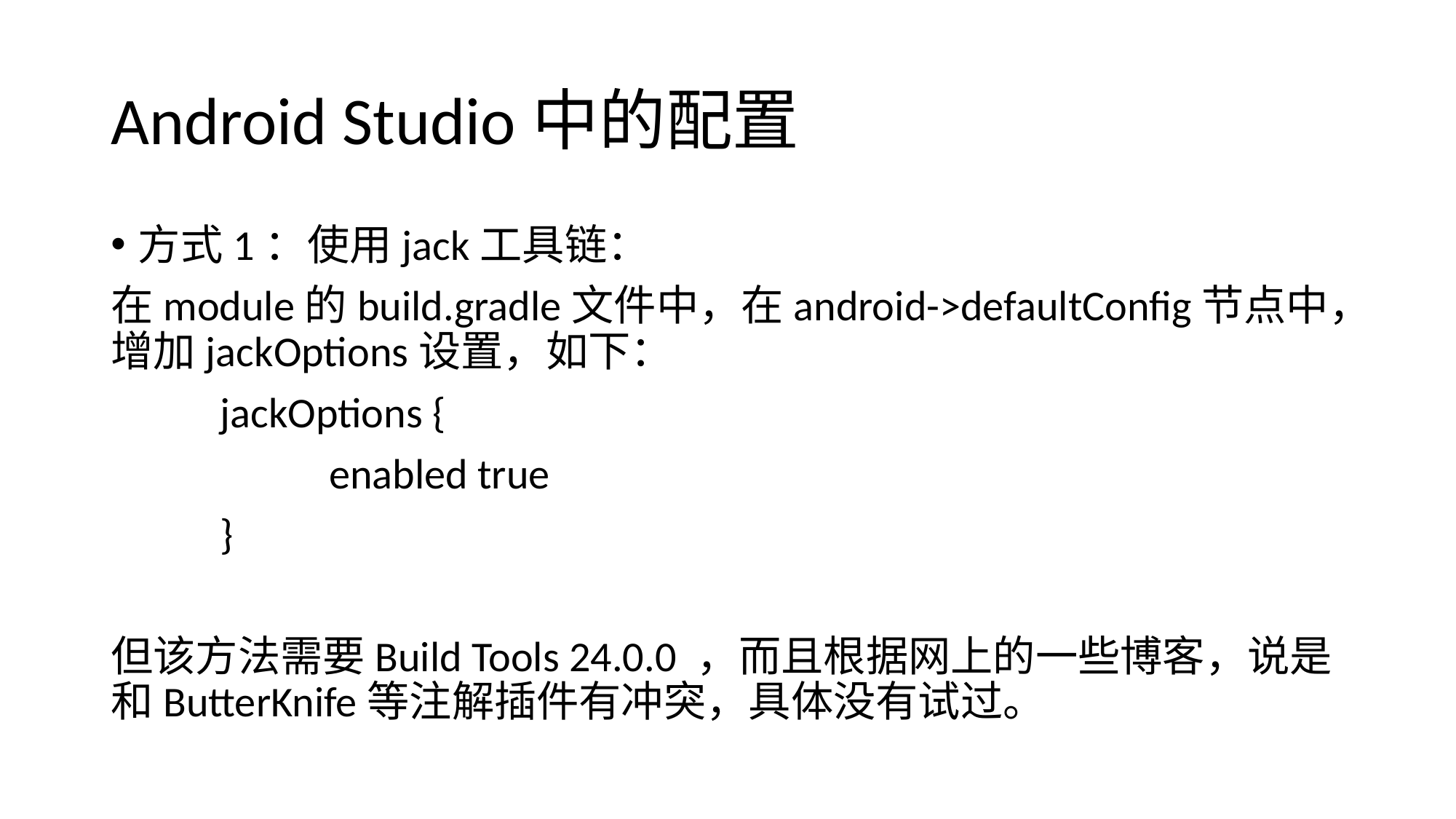

# Android Studio中的配置
方式1：使用jack工具链：
在module的build.gradle文件中，在android->defaultConfig节点中，增加jackOptions设置，如下：
	jackOptions {
            	enabled true
        	}

但该方法需要Build Tools 24.0.0 ，而且根据网上的一些博客，说是和ButterKnife等注解插件有冲突，具体没有试过。